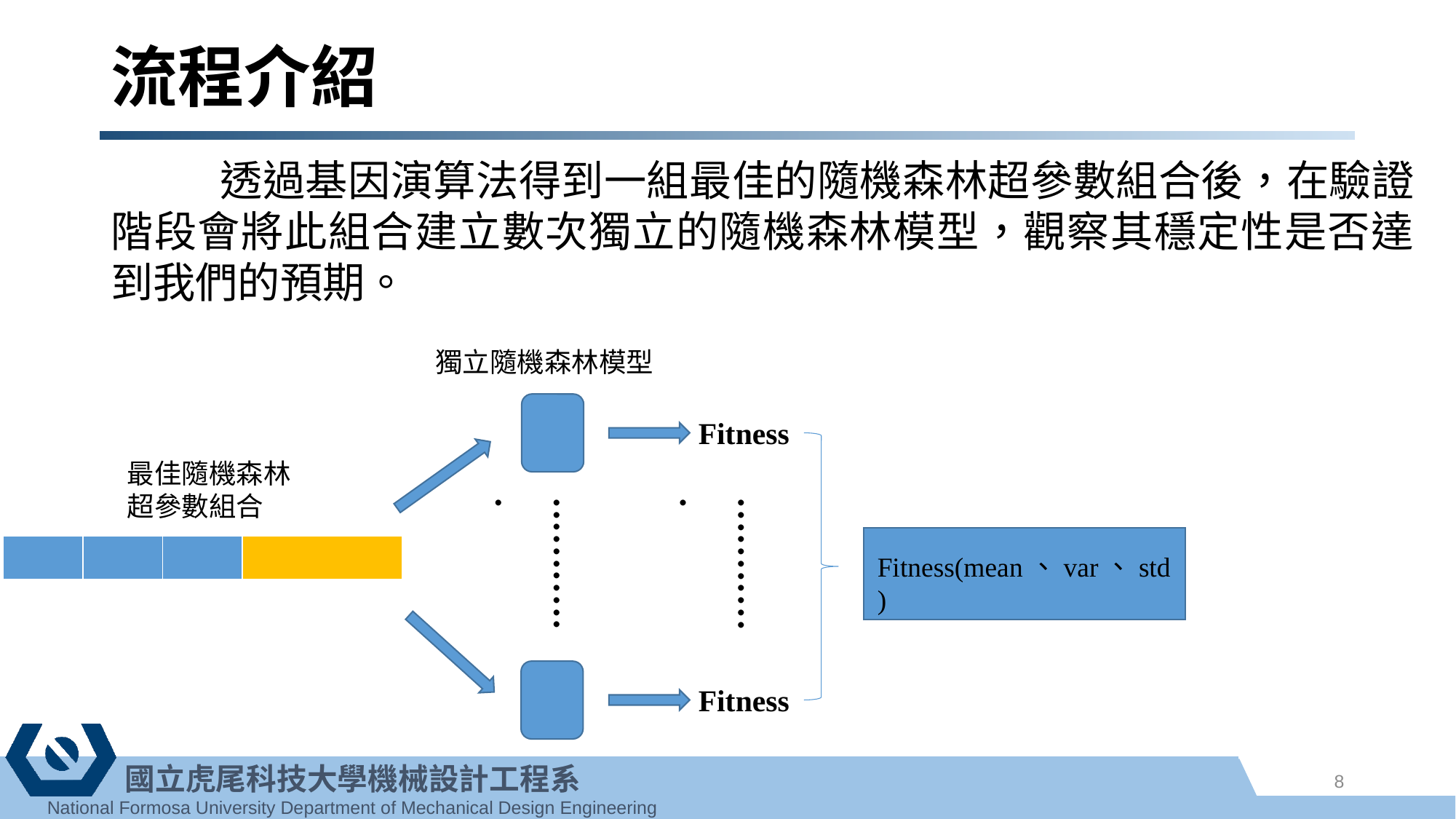

# 流程介紹
	透過基因演算法得到一組最佳的隨機森林超參數組合後，在驗證階段會將此組合建立數次獨立的隨機森林模型，觀察其穩定性是否達到我們的預期。
獨立隨機森林模型

Fitness

最佳隨機森林超參數組合

............
............

|  |
| --- |
|  |  |  |
| --- | --- | --- |
Fitness(mean、var、std)

Fitness

8